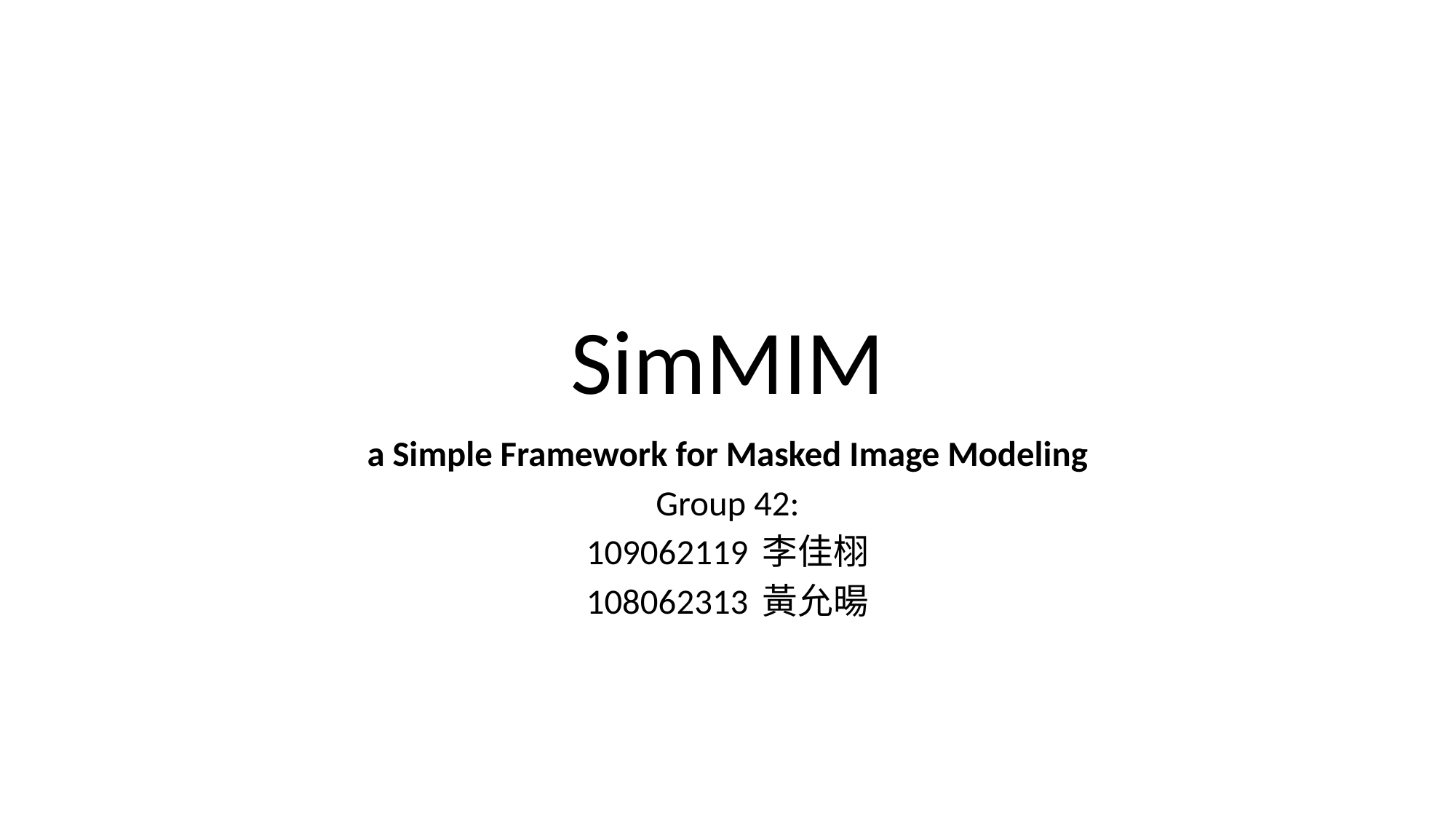

# SimMIM
a Simple Framework for Masked Image Modeling
Group 42:
109062119 李佳栩
108062313 黃允暘